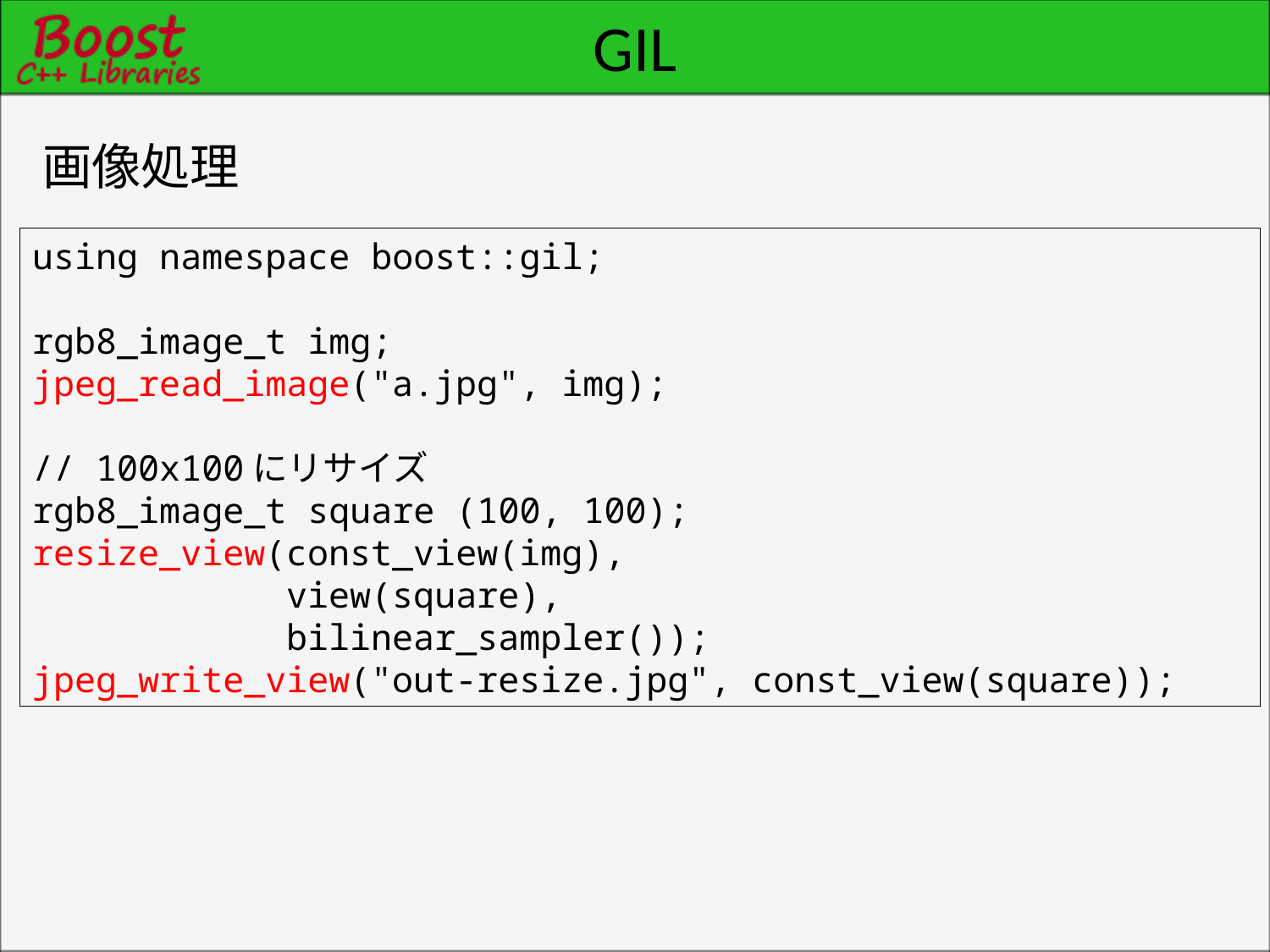

# GIL
画像処理
using namespace boost::gil;

rgb8_image_t img;
jpeg_read_image("a.jpg", img);

// 100x100にリサイズ
rgb8_image_t square (100, 100);
resize_view(const_view(img),
            view(square),
            bilinear_sampler());
jpeg_write_view("out-resize.jpg", const_view(square));